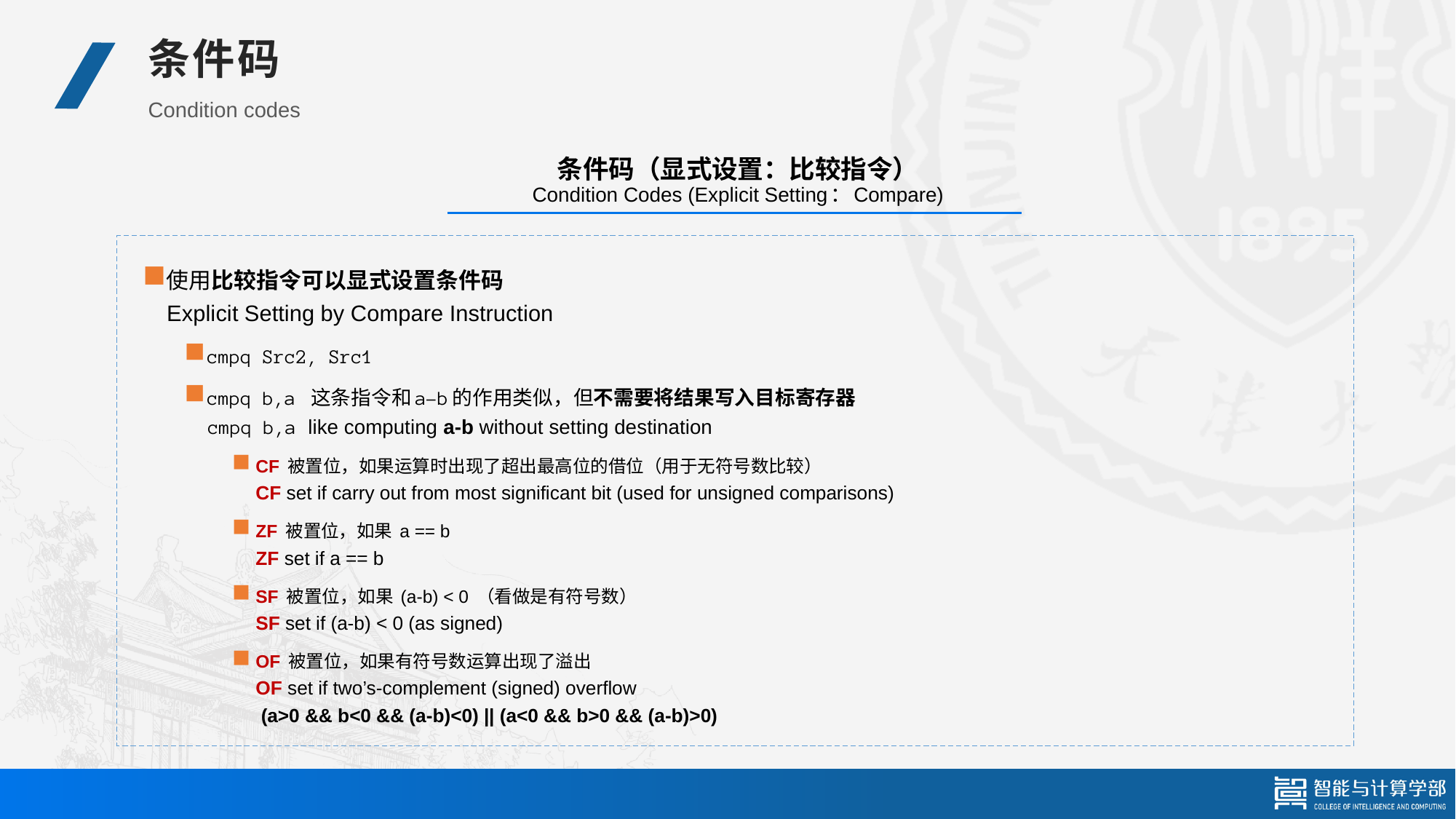

条件码
Condition codes
# 条件码（显式设置：比较指令） Condition Codes (Explicit Setting：Compare)
使用比较指令可以显式设置条件码
Explicit Setting by Compare Instruction
cmpq Src2, Src1
cmpq b,a 这条指令和a-b的作用类似，但不需要将结果写入目标寄存器
cmpq b,a like computing a-b without setting destination
CF 被置位，如果运算时出现了超出最高位的借位（用于无符号数比较）
CF set if carry out from most significant bit (used for unsigned comparisons)
ZF 被置位，如果 a == b
ZF set if a == b
SF 被置位，如果 (a-b) < 0 （看做是有符号数）
SF set if (a-b) < 0 (as signed)
OF 被置位，如果有符号数运算出现了溢出
OF set if two’s-complement (signed) overflow
 (a>0 && b<0 && (a-b)<0) || (a<0 && b>0 && (a-b)>0)